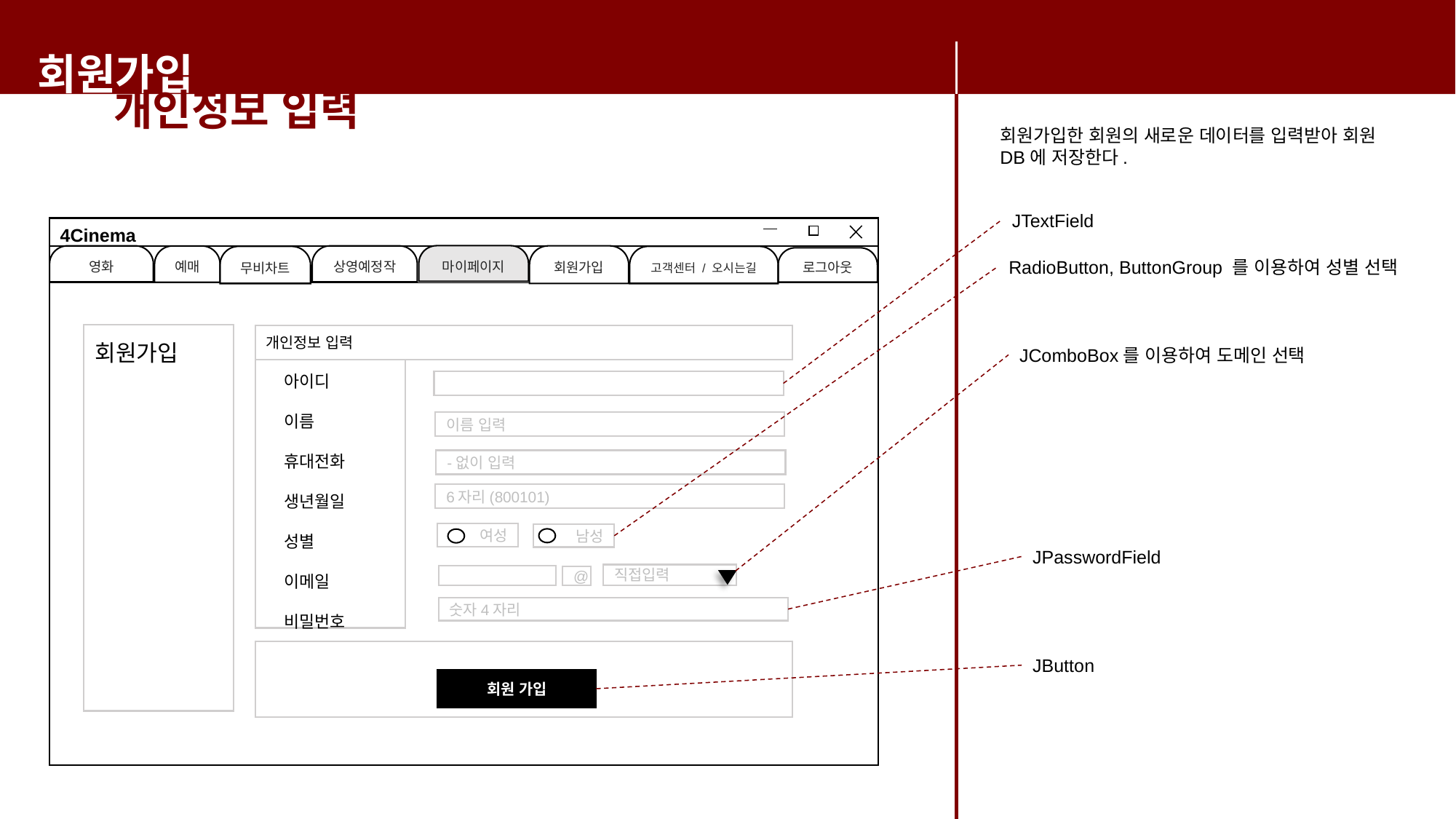

회원가입
개인정보 입력
회원가입한 회원의 새로운 데이터를 입력받아 회원DB에 저장한다.
JTextField
4Cinema

마이페이지
영화
상영예정작
회원가입
예매
무비차트
고객센터 / 오시는길
로그아웃
RadioButton, ButtonGroup 를 이용하여 성별 선택

개인정보 입력
회원가입

JComboBox를 이용하여 도메인 선택
아이디
이름
휴대전화
생년월일
성별
이메일
비밀번호

이름 입력
-없이 입력
6자리(800101)
여성
남성

JPasswordField
직접입력

@

숫자4자리

JButton
회원 가입